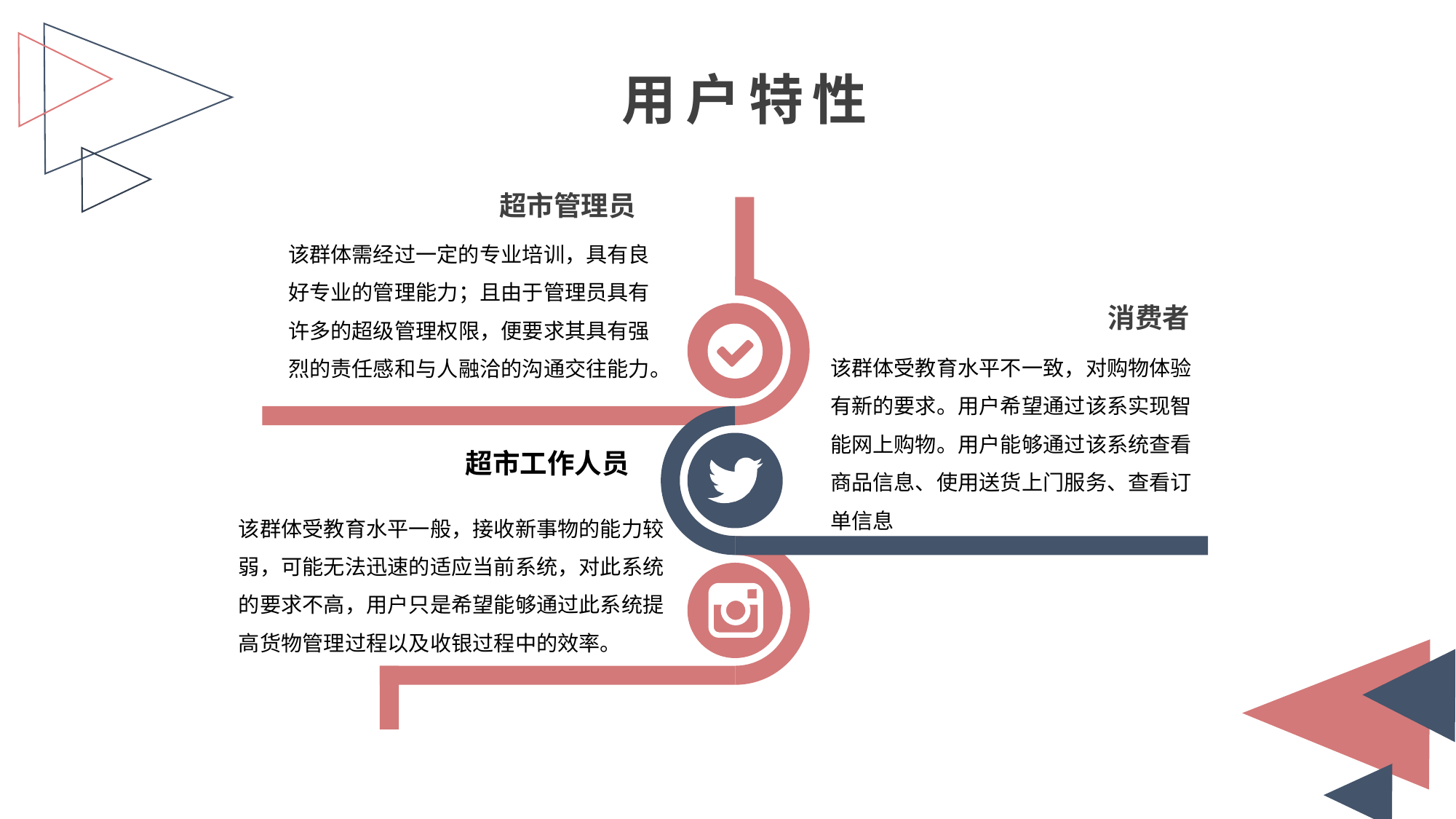

用户特性
超市管理员

该群体需经过一定的专业培训，具有良好专业的管理能力；且由于管理员具有许多的超级管理权限，便要求其具有强烈的责任感和与人融洽的沟通交往能力。
消费者
该群体受教育水平不一致，对购物体验有新的要求。用户希望通过该系实现智能网上购物。用户能够通过该系统查看商品信息、使用送货上门服务、查看订单信息

超市工作人员
该群体受教育水平一般，接收新事物的能力较弱，可能无法迅速的适应当前系统，对此系统的要求不高，用户只是希望能够通过此系统提高货物管理过程以及收银过程中的效率。